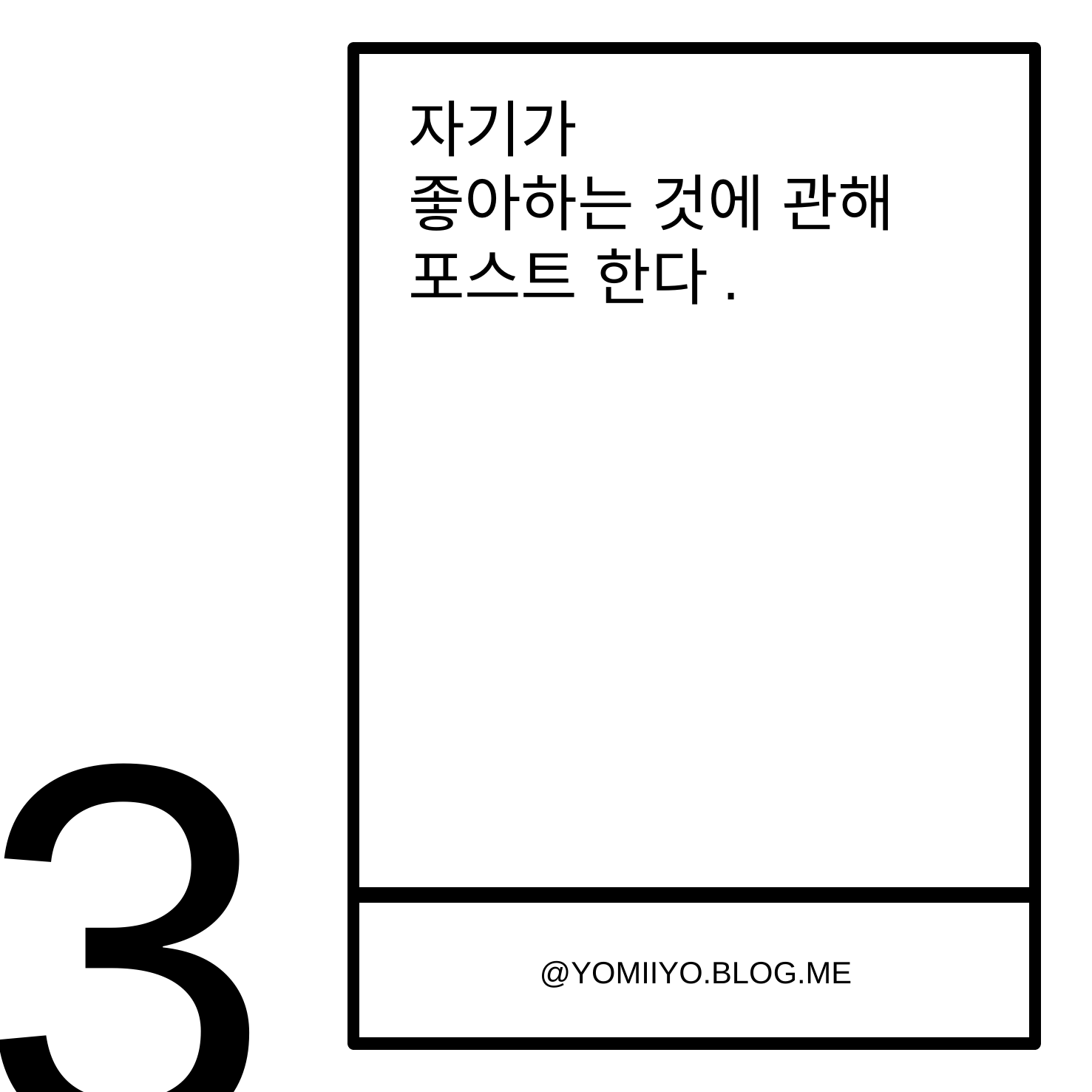

자기가
좋아하는 것에 관해 포스트 한다.
3
@YOMIIYO.BLOG.ME